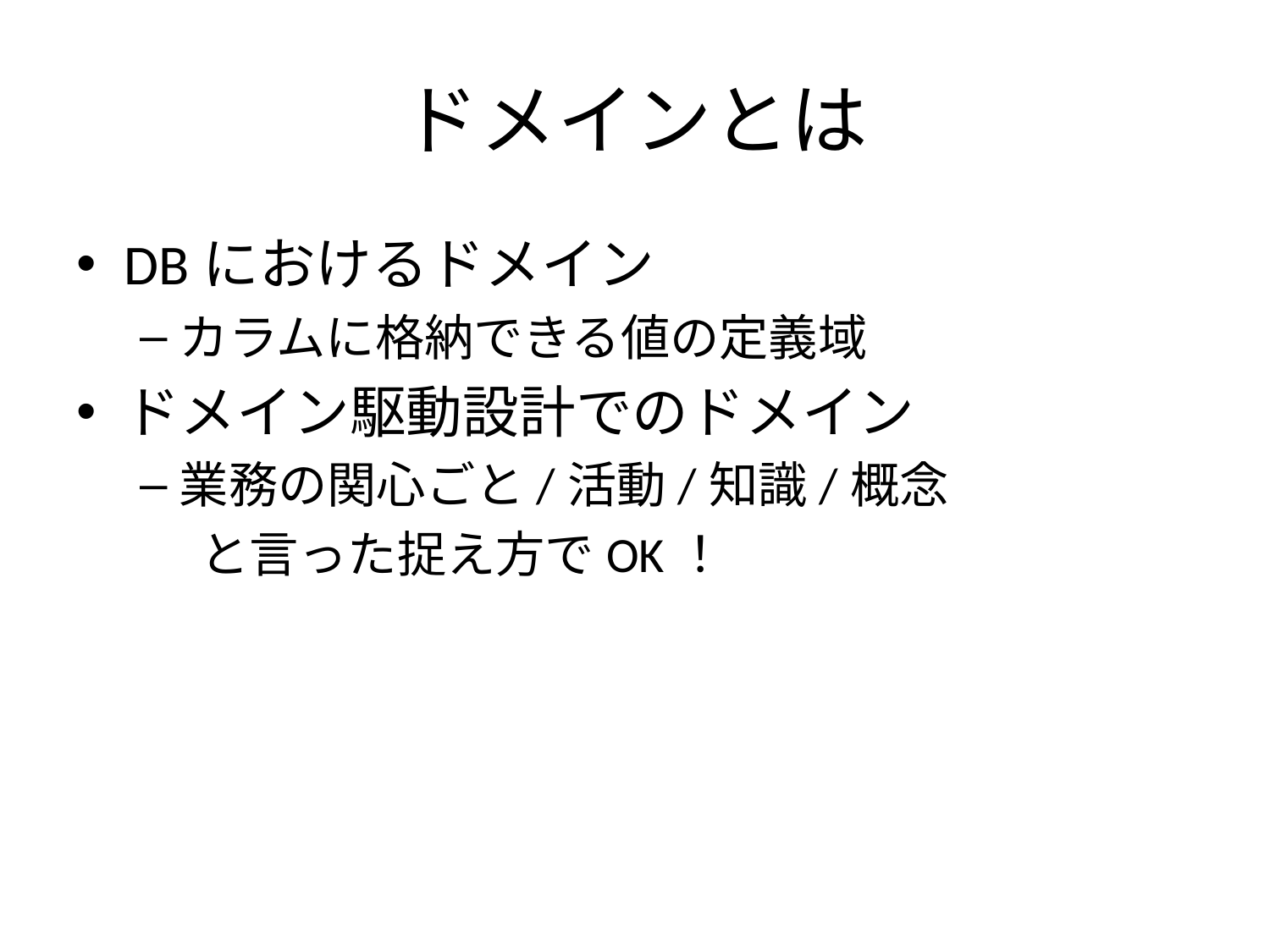

# ドメインとは
DBにおけるドメイン
カラムに格納できる値の定義域
ドメイン駆動設計でのドメイン
業務の関心ごと/活動/知識/概念
　 と言った捉え方でOK！